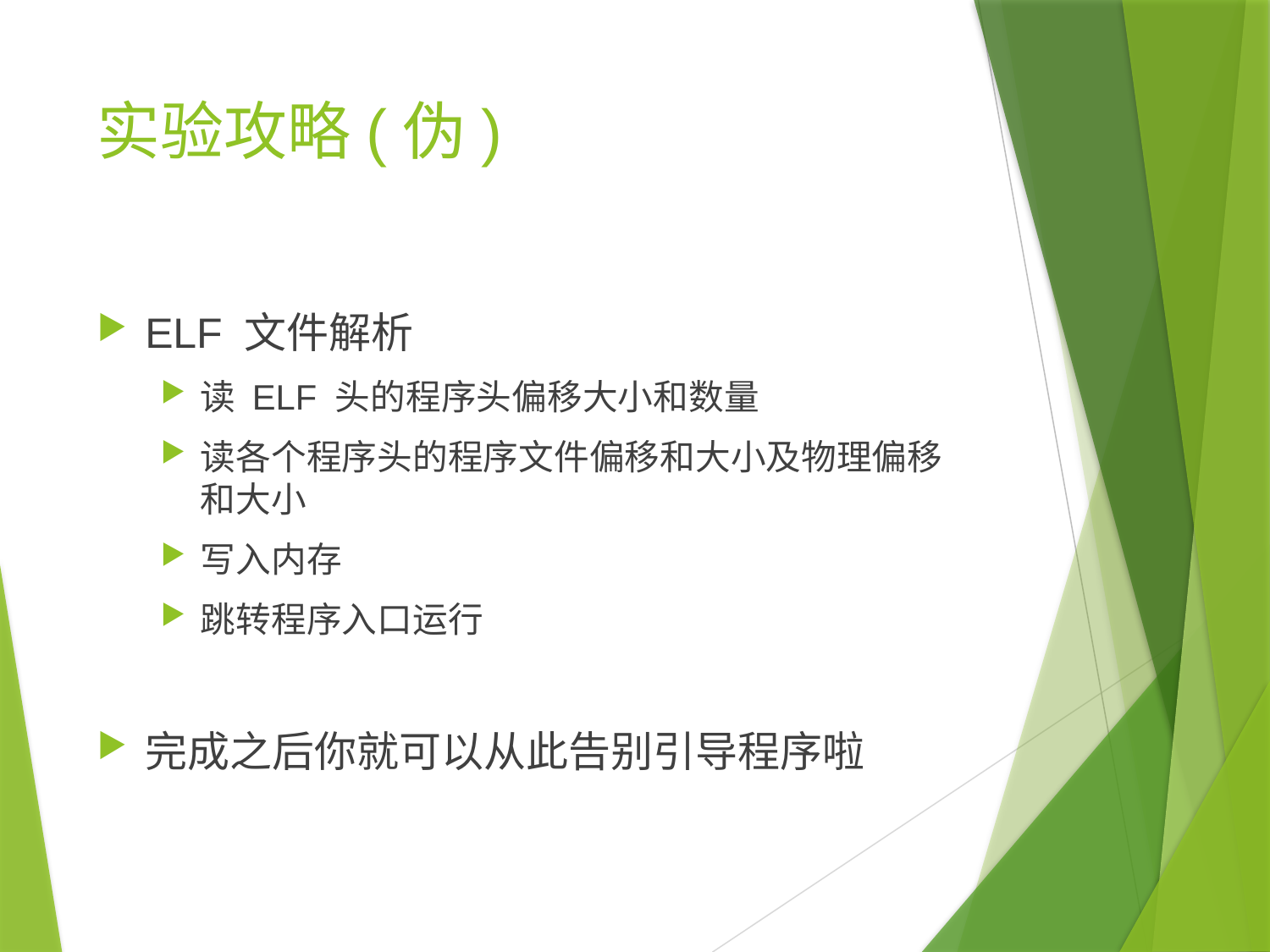

# 实验攻略(伪)
ELF 文件解析
读 ELF 头的程序头偏移大小和数量
读各个程序头的程序文件偏移和大小及物理偏移和大小
写入内存
跳转程序入口运行

完成之后你就可以从此告别引导程序啦